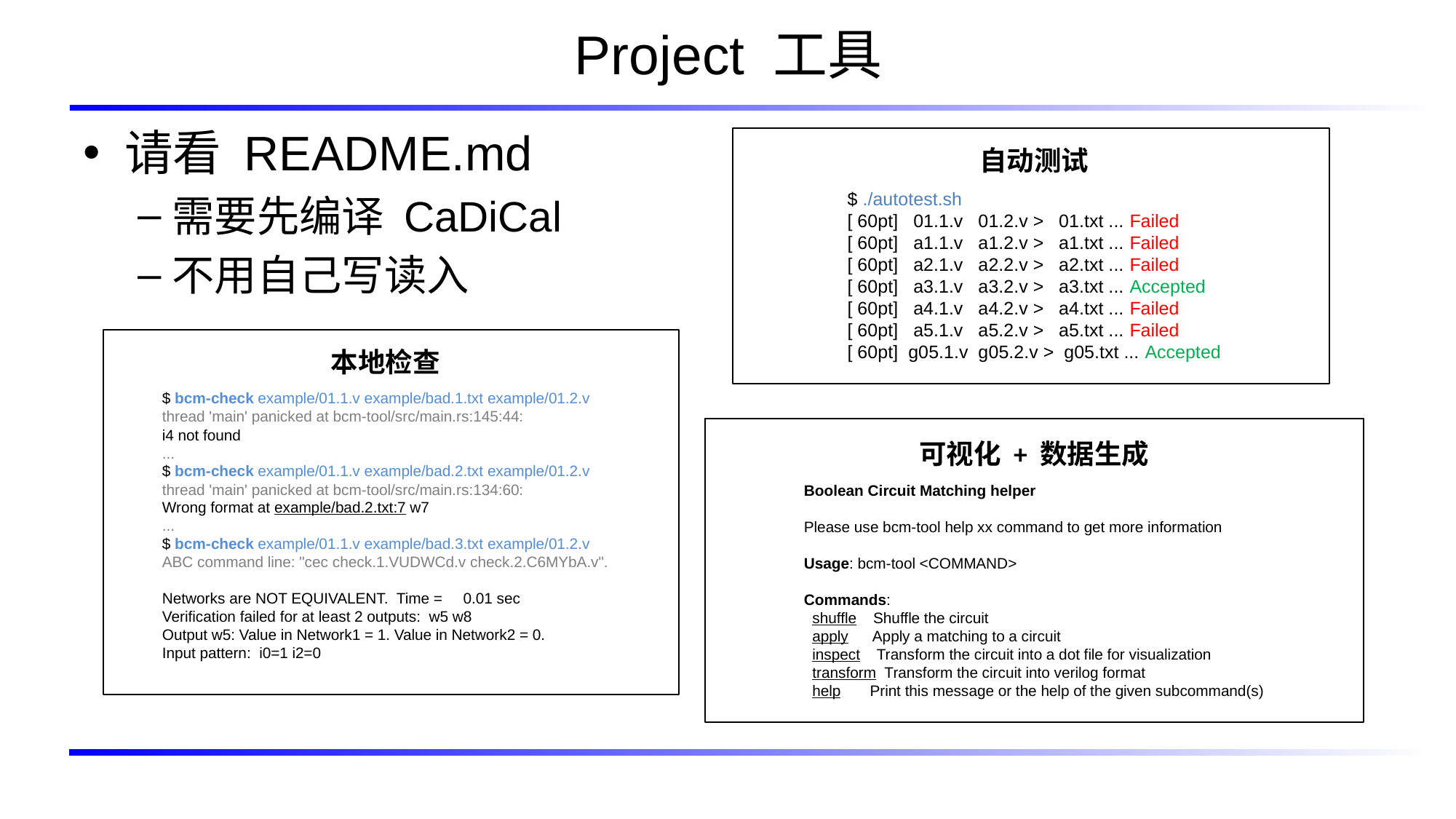

# Project 工具
请看 README.md
需要先编译 CaDiCal
不用自己写读入

自动测试
$ ./autotest.sh
[ 60pt]   01.1.v   01.2.v >   01.txt ... Failed
[ 60pt]   a1.1.v   a1.2.v >   a1.txt ... Failed
[ 60pt]   a2.1.v   a2.2.v >   a2.txt ... Failed
[ 60pt]   a3.1.v   a3.2.v >   a3.txt ... Accepted
[ 60pt]   a4.1.v   a4.2.v >   a4.txt ... Failed
[ 60pt]   a5.1.v   a5.2.v >   a5.txt ... Failed
[ 60pt]  g05.1.v  g05.2.v >  g05.txt ... Accepted

本地检查
$ bcm-check example/01.1.v example/bad.1.txt example/01.2.v
thread 'main' panicked at bcm-tool/src/main.rs:145:44:
i4 not found
...
$ bcm-check example/01.1.v example/bad.2.txt example/01.2.v
thread 'main' panicked at bcm-tool/src/main.rs:134:60:
Wrong format at example/bad.2.txt:7 w7
...
$ bcm-check example/01.1.v example/bad.3.txt example/01.2.v
ABC command line: "cec check.1.VUDWCd.v check.2.C6MYbA.v".

Networks are NOT EQUIVALENT.  Time =     0.01 sec
Verification failed for at least 2 outputs:  w5 w8
Output w5: Value in Network1 = 1. Value in Network2 = 0.
Input pattern:  i0=1 i2=0

可视化 + 数据生成
Boolean Circuit Matching helper

Please use bcm-tool help xx command to get more information

Usage: bcm-tool <COMMAND>

Commands:
  shuffle    Shuffle the circuit
  apply      Apply a matching to a circuit
  inspect    Transform the circuit into a dot file for visualization
  transform  Transform the circuit into verilog format
  help       Print this message or the help of the given subcommand(s)